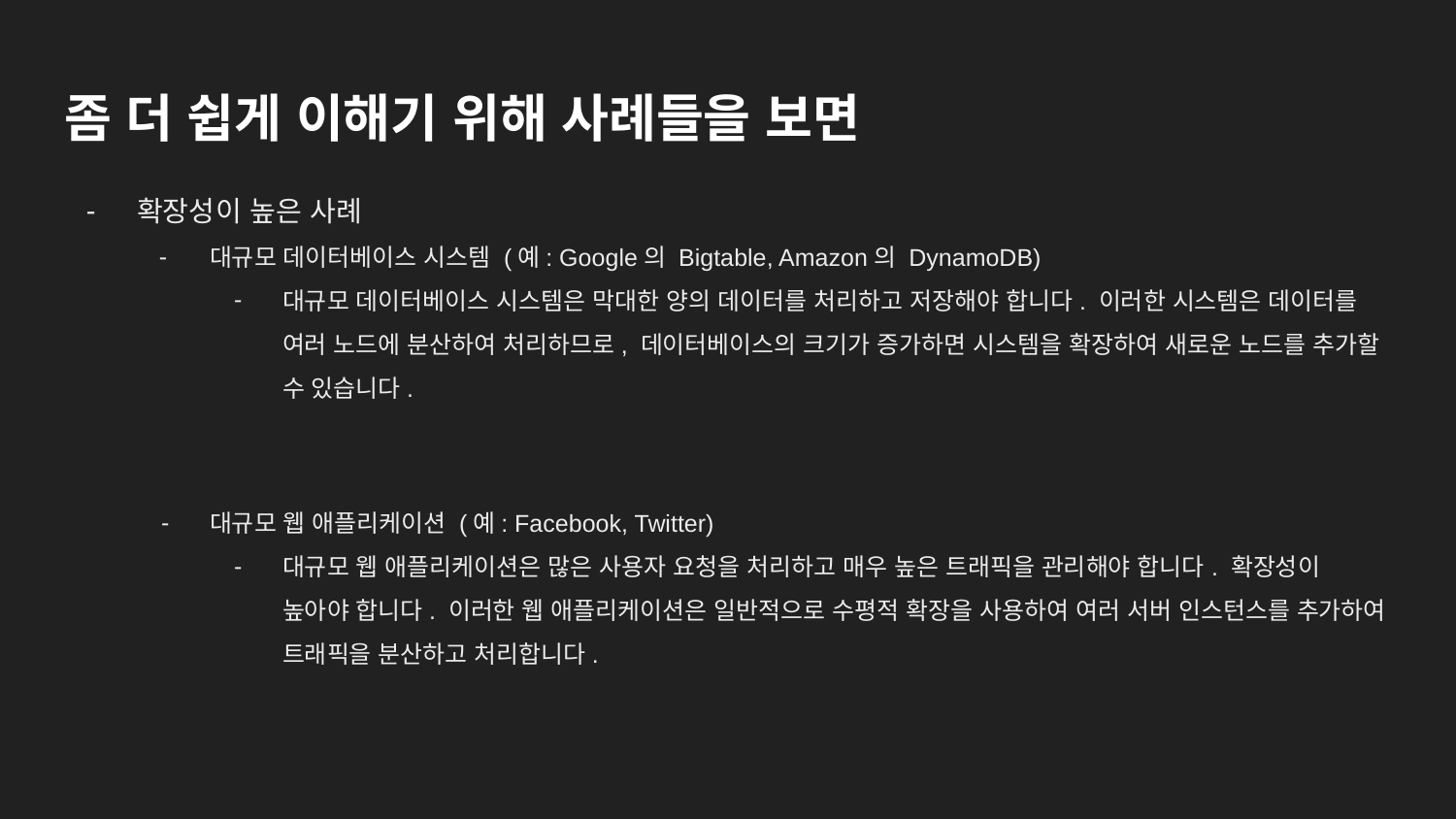

# 좀 더 쉽게 이해기 위해 사례들을 보면
확장성이 높은 사례
대규모 데이터베이스 시스템 (예: Google의 Bigtable, Amazon의 DynamoDB)
대규모 데이터베이스 시스템은 막대한 양의 데이터를 처리하고 저장해야 합니다. 이러한 시스템은 데이터를 여러 노드에 분산하여 처리하므로, 데이터베이스의 크기가 증가하면 시스템을 확장하여 새로운 노드를 추가할 수 있습니다.

대규모 웹 애플리케이션 (예: Facebook, Twitter)
대규모 웹 애플리케이션은 많은 사용자 요청을 처리하고 매우 높은 트래픽을 관리해야 합니다. 확장성이 높아야 합니다. 이러한 웹 애플리케이션은 일반적으로 수평적 확장을 사용하여 여러 서버 인스턴스를 추가하여 트래픽을 분산하고 처리합니다.